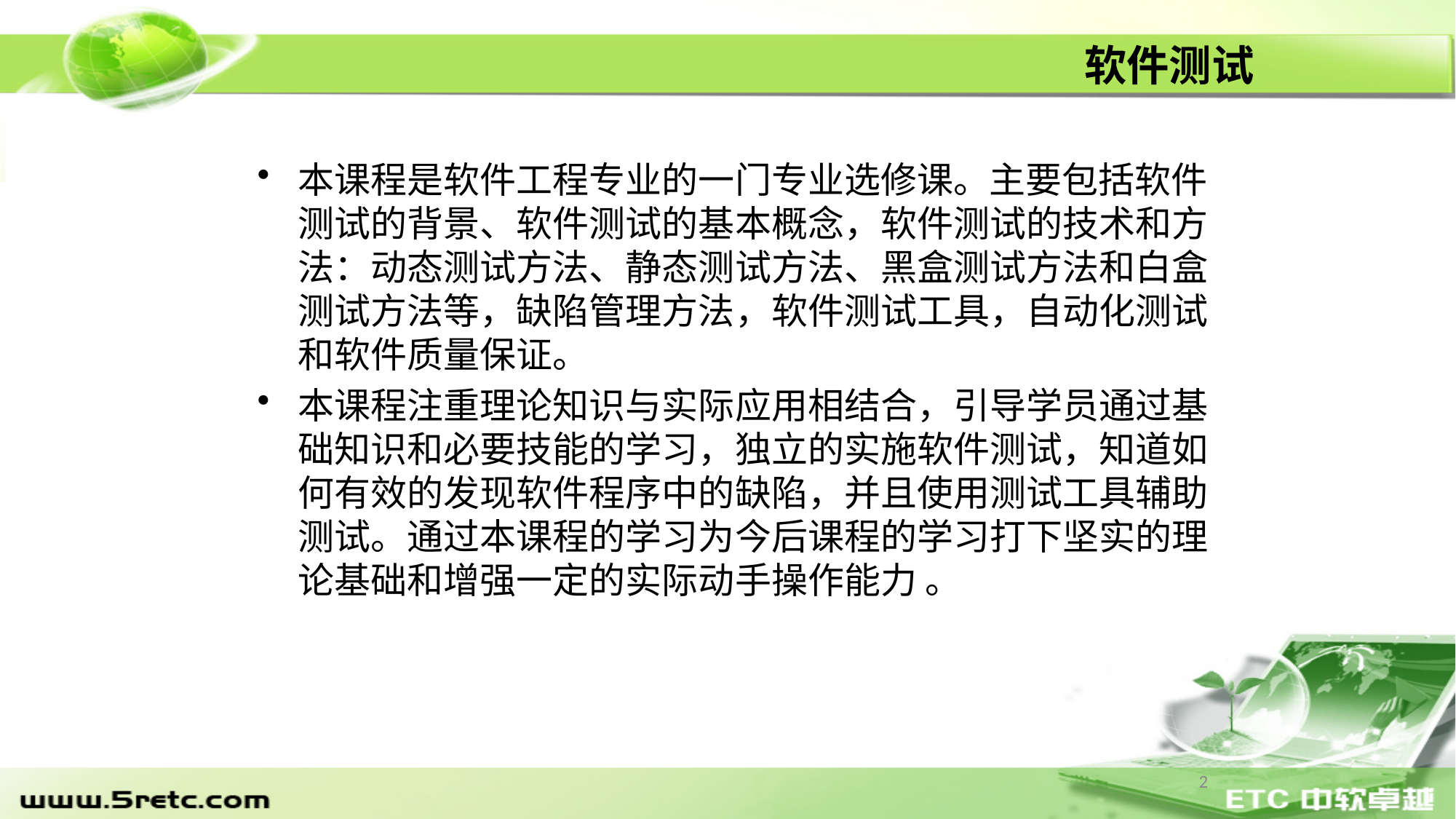

软件测试
本课程是软件工程专业的一门专业选修课。主要包括软件测试的背景、软件测试的基本概念，软件测试的技术和方法：动态测试方法、静态测试方法、黑盒测试方法和白盒测试方法等，缺陷管理方法，软件测试工具，自动化测试和软件质量保证。
本课程注重理论知识与实际应用相结合，引导学员通过基础知识和必要技能的学习，独立的实施软件测试，知道如何有效的发现软件程序中的缺陷，并且使用测试工具辅助测试。通过本课程的学习为今后课程的学习打下坚实的理论基础和增强一定的实际动手操作能力 。
2